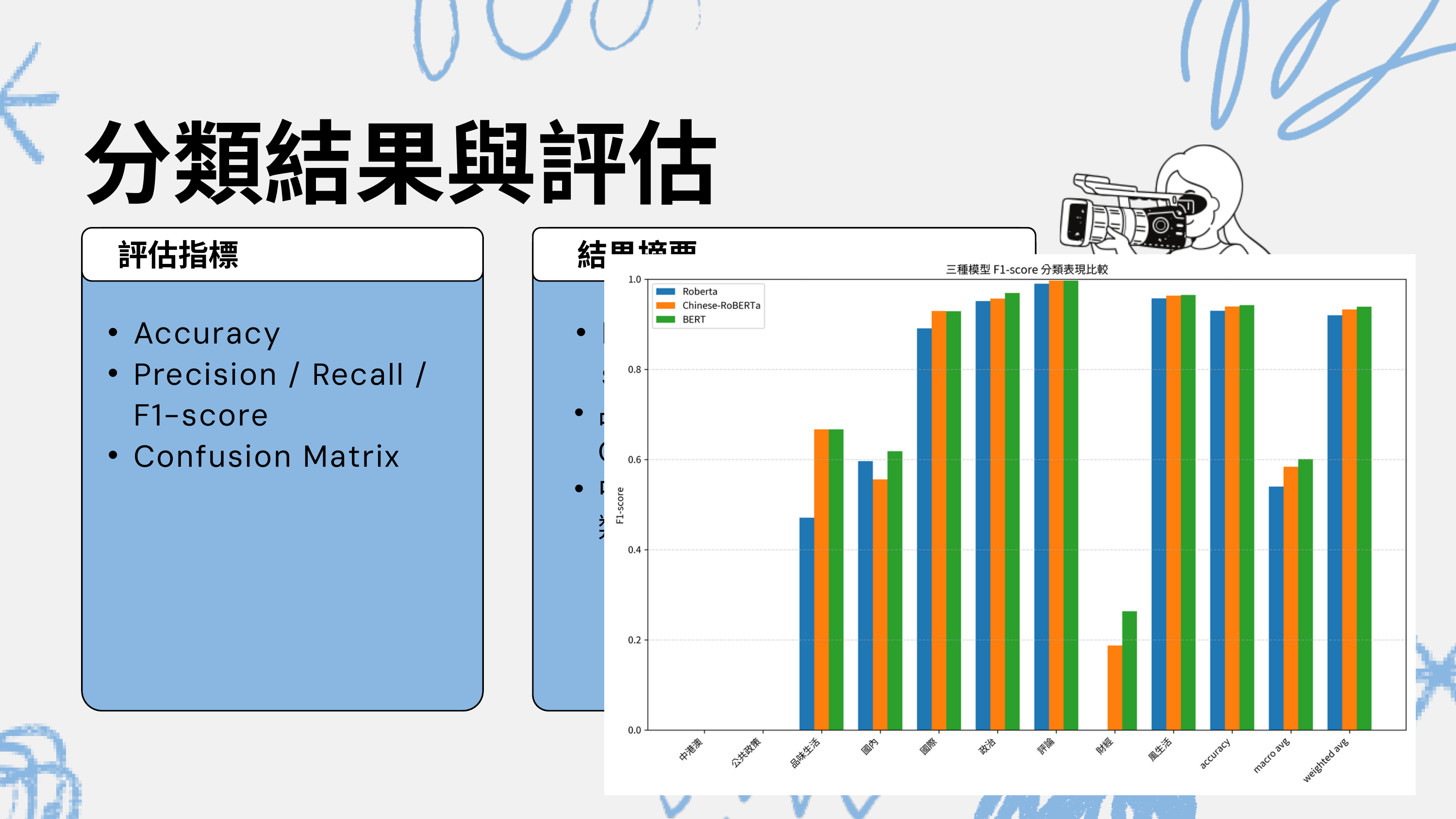

分類結果與評估

評估指標
結果摘要

Accuracy
Precision / Recall / F1-score
Confusion Matrix
BERT 在大多數類別 F1-score 表現最佳
品味生活類別中，BERT 與 Chinese-RoBERTa 表現相當
中港澳、公民運動等少數樣本類別三模型皆無法有效分類（F1 = 0）